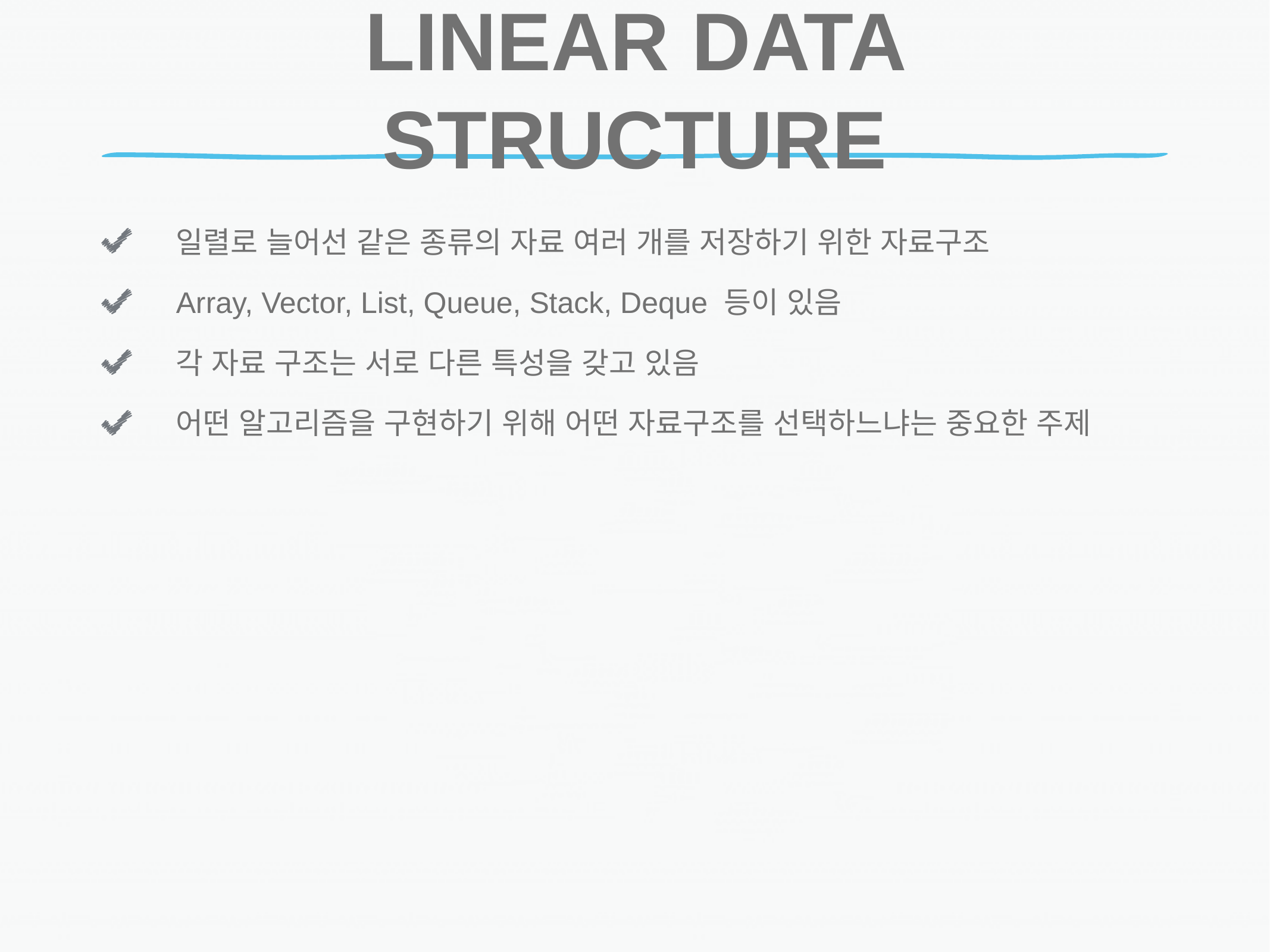

# Linear data structure
일렬로 늘어선 같은 종류의 자료 여러 개를 저장하기 위한 자료구조
Array, Vector, List, Queue, Stack, Deque 등이 있음
각 자료 구조는 서로 다른 특성을 갖고 있음
어떤 알고리즘을 구현하기 위해 어떤 자료구조를 선택하느냐는 중요한 주제